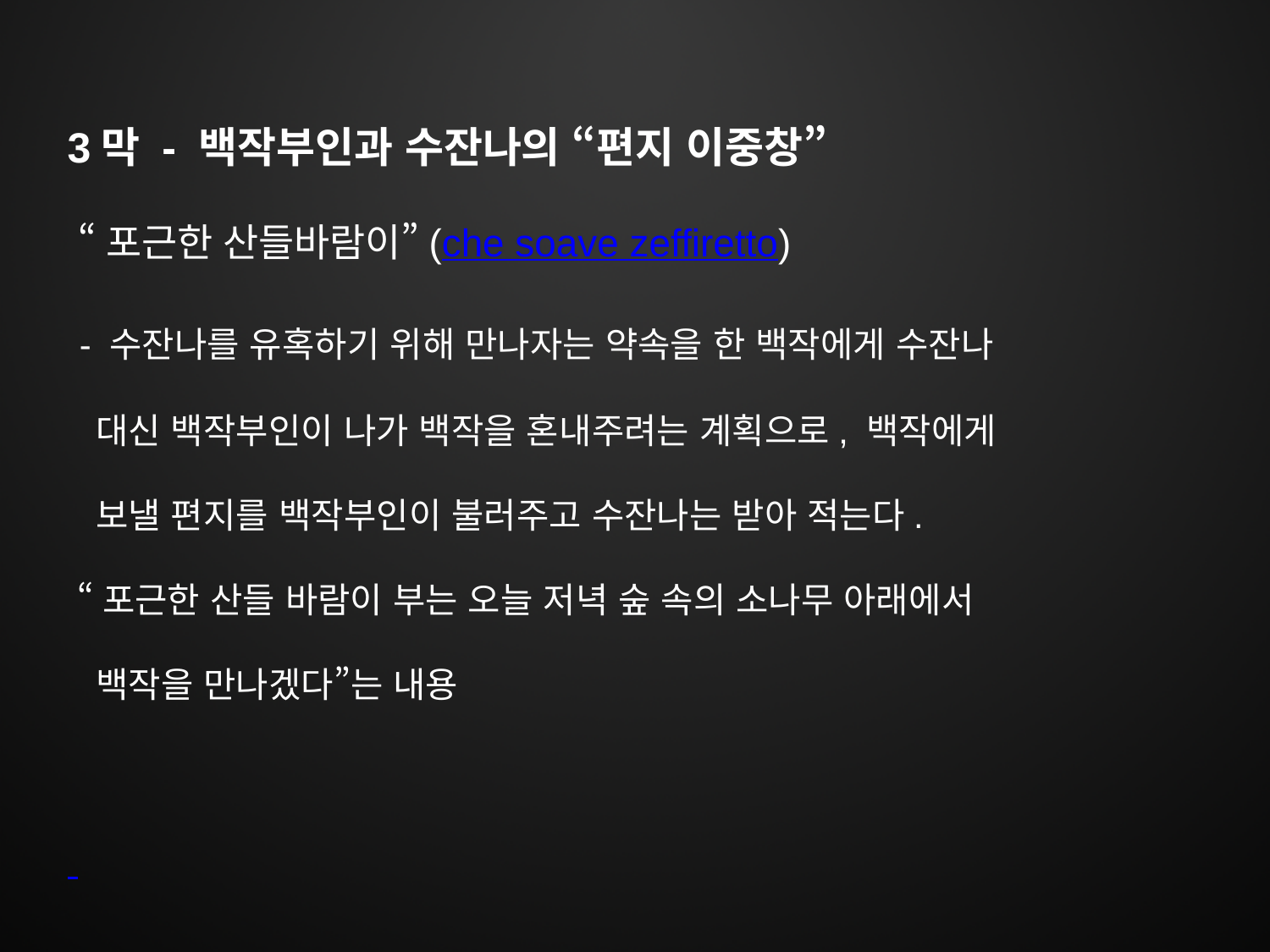

3막 - 백작부인과 수잔나의 “편지 이중창”
 “포근한 산들바람이”(che soave zeffiretto)
 - 수잔나를 유혹하기 위해 만나자는 약속을 한 백작에게 수잔나
  대신 백작부인이 나가 백작을 혼내주려는 계획으로, 백작에게
  보낼 편지를 백작부인이 불러주고 수잔나는 받아 적는다.
 “포근한 산들 바람이 부는 오늘 저녁 숲 속의 소나무 아래에서
  백작을 만나겠다”는 내용